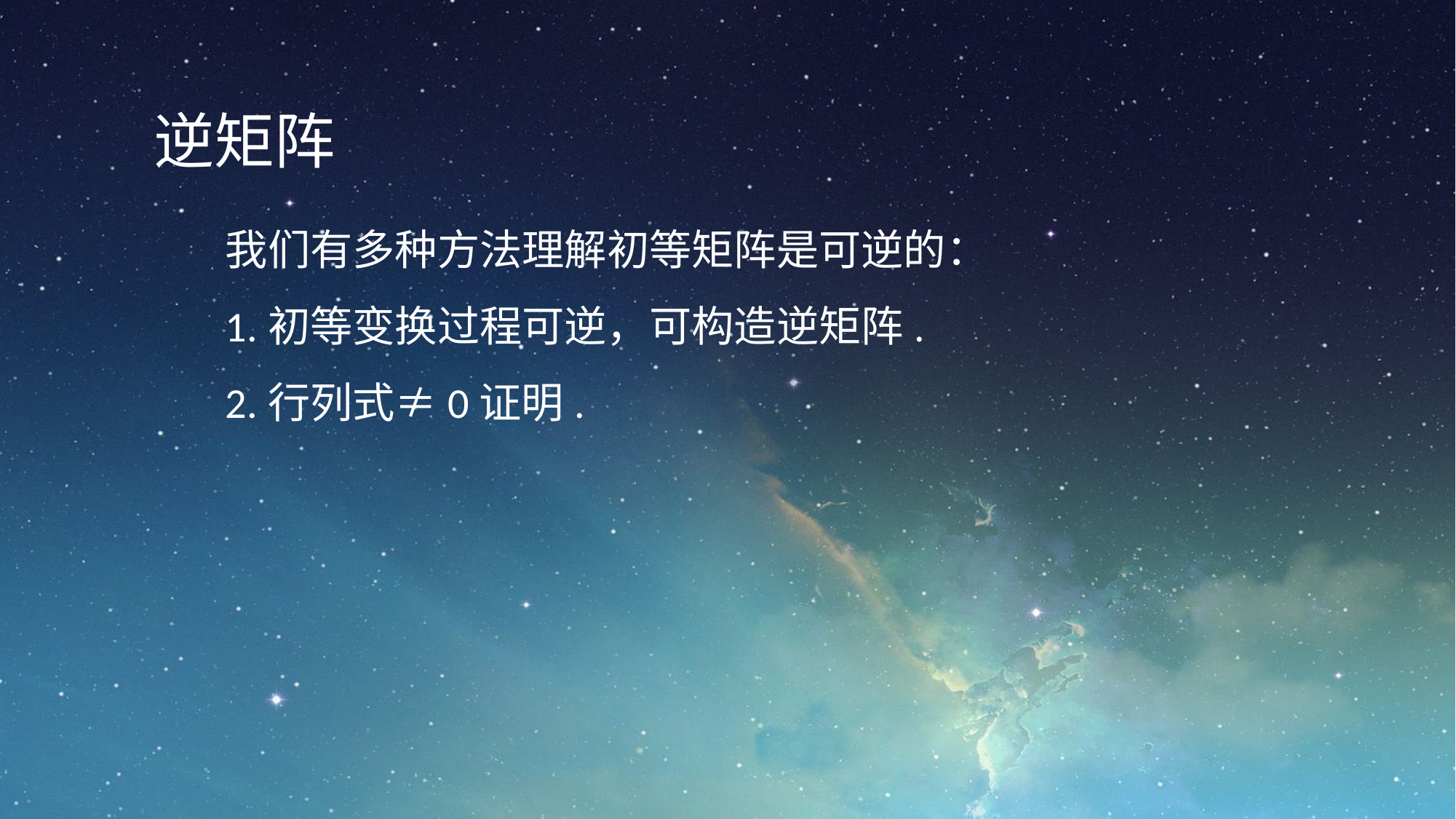

逆矩阵
我们有多种方法理解初等矩阵是可逆的：
1.初等变换过程可逆，可构造逆矩阵.
2.行列式≠0证明.